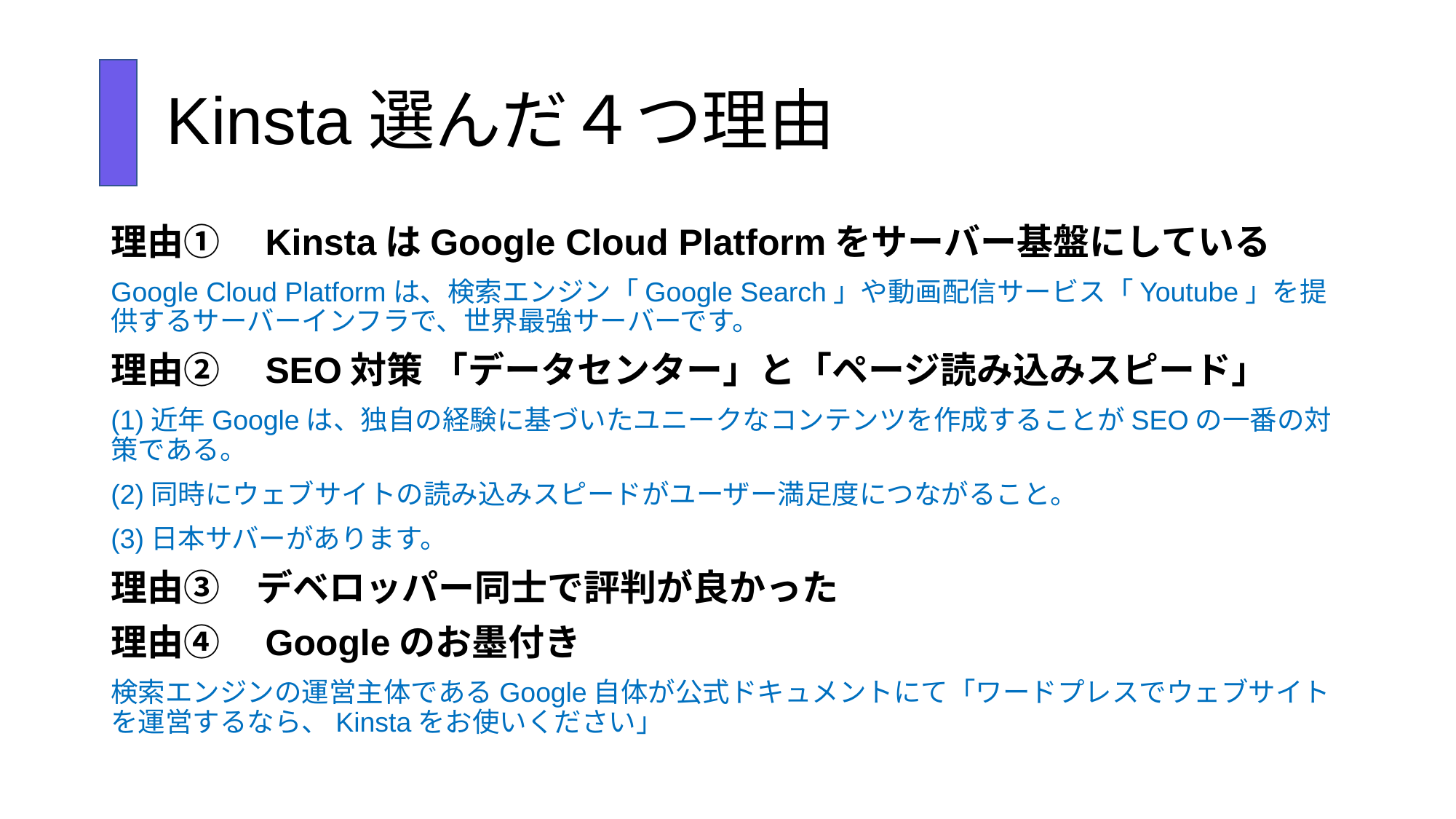

# Kinsta選んだ４つ理由

理由①　KinstaはGoogle Cloud Platformをサーバー基盤にしている
Google Cloud Platformは、検索エンジン「Google Search」や動画配信サービス「Youtube」を提供するサーバーインフラで、世界最強サーバーです。
理由②　SEO対策 「データセンター」と「ページ読み込みスピード」
(1)近年Googleは、独自の経験に基づいたユニークなコンテンツを作成することがSEOの一番の対策である。
(2)同時にウェブサイトの読み込みスピードがユーザー満足度につながること。
(3)日本サバーがあります。
理由③　デベロッパー同士で評判が良かった
理由④　Googleのお墨付き
検索エンジンの運営主体であるGoogle自体が公式ドキュメントにて「ワードプレスでウェブサイトを運営するなら、Kinstaをお使いください」